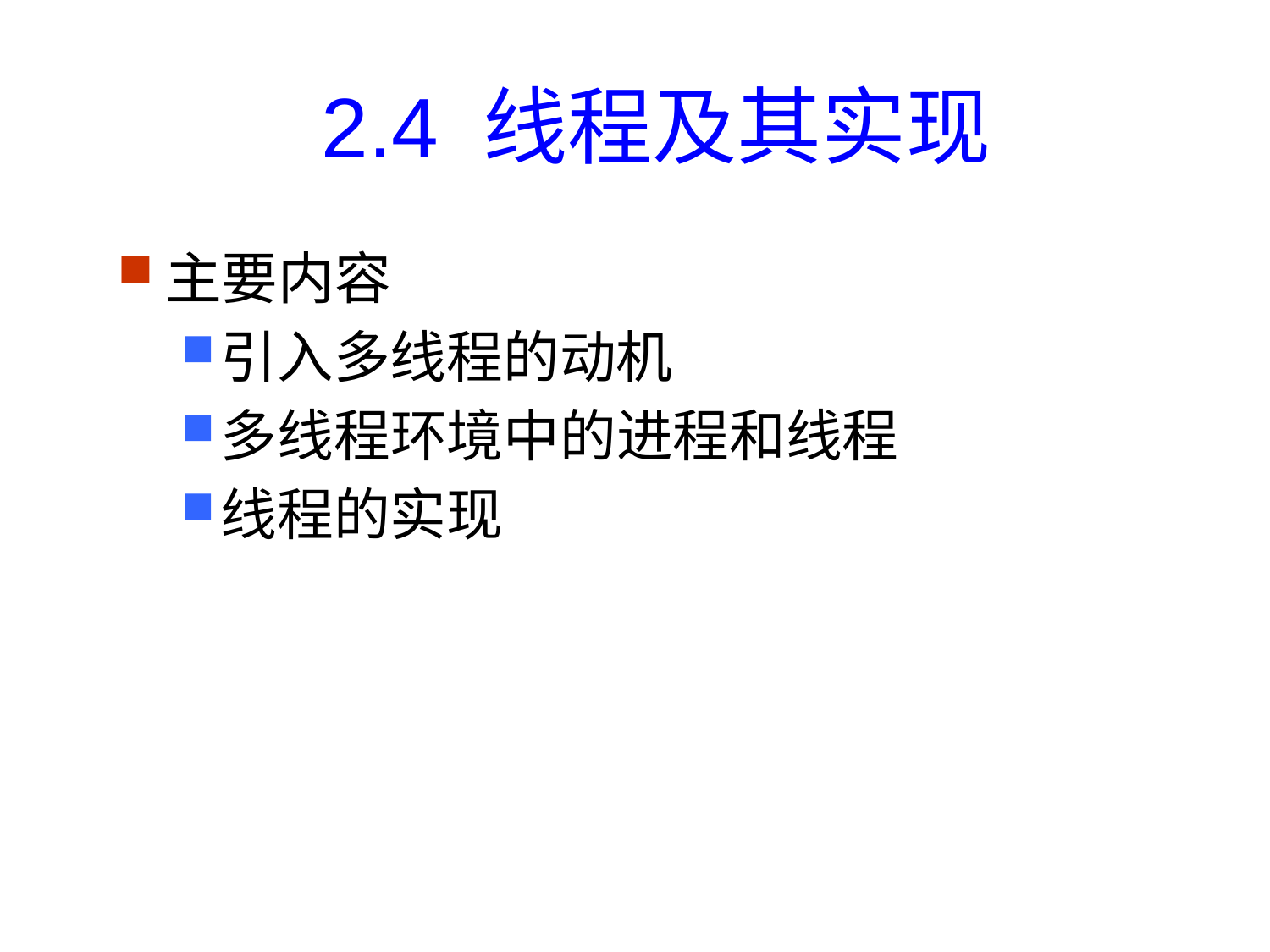

2.4 线程及其实现
主要内容
引入多线程的动机
多线程环境中的进程和线程
线程的实现